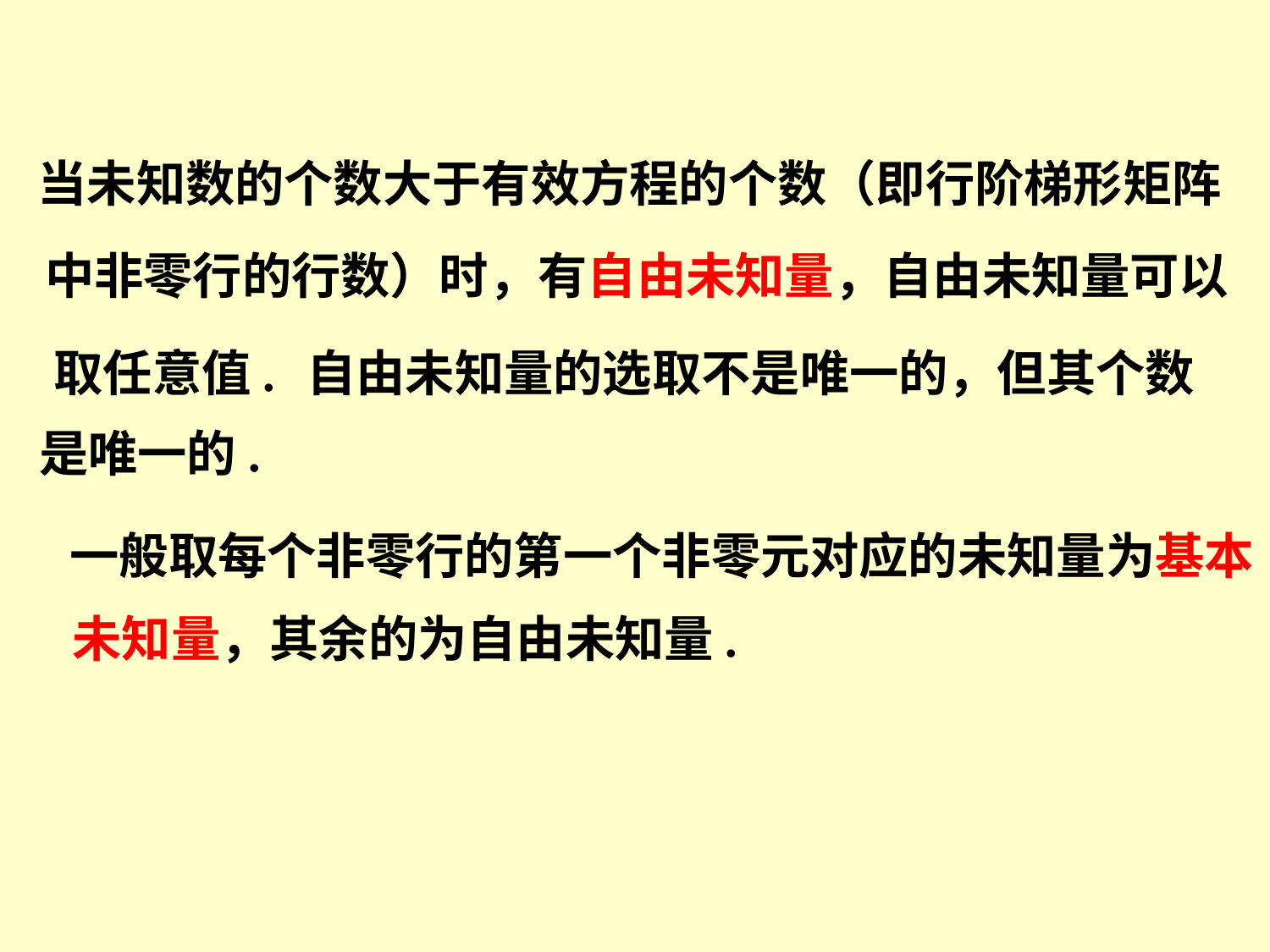

当未知数的个数大于有效方程的个数（即行阶梯形矩阵
中非零行的行数）时，有自由未知量，自由未知量可以
取任意值.
自由未知量的选取不是唯一的，但其个数
是唯一的.
一般取每个非零行的第一个非零元对应的未知量为基本
未知量，其余的为自由未知量.